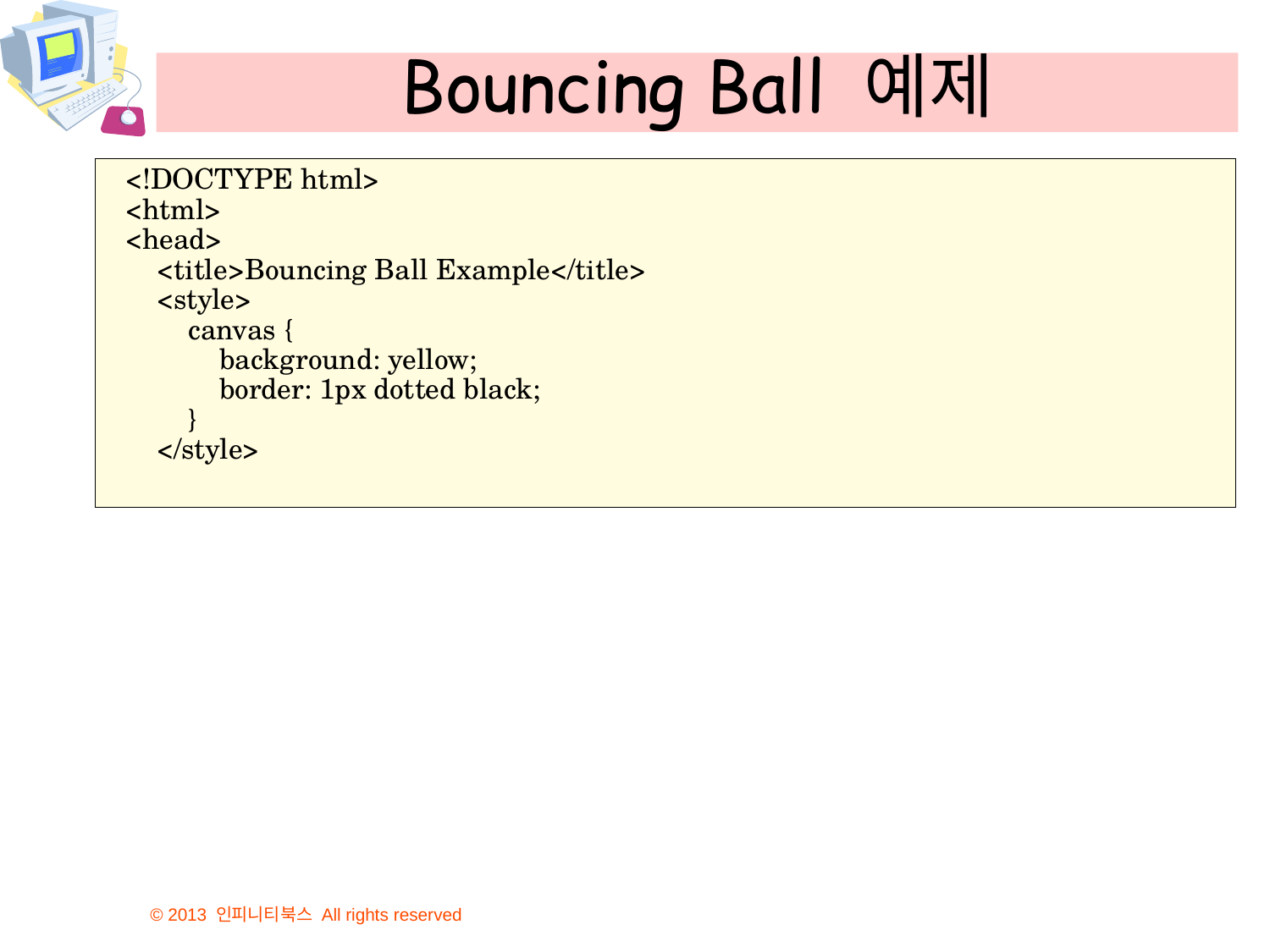

# Bouncing Ball 예제
<!DOCTYPE html>
<html>
<head>
    <title>Bouncing Ball Example</title>
    <style>
        canvas {
            background: yellow;
            border: 1px dotted black;
        }
    </style>